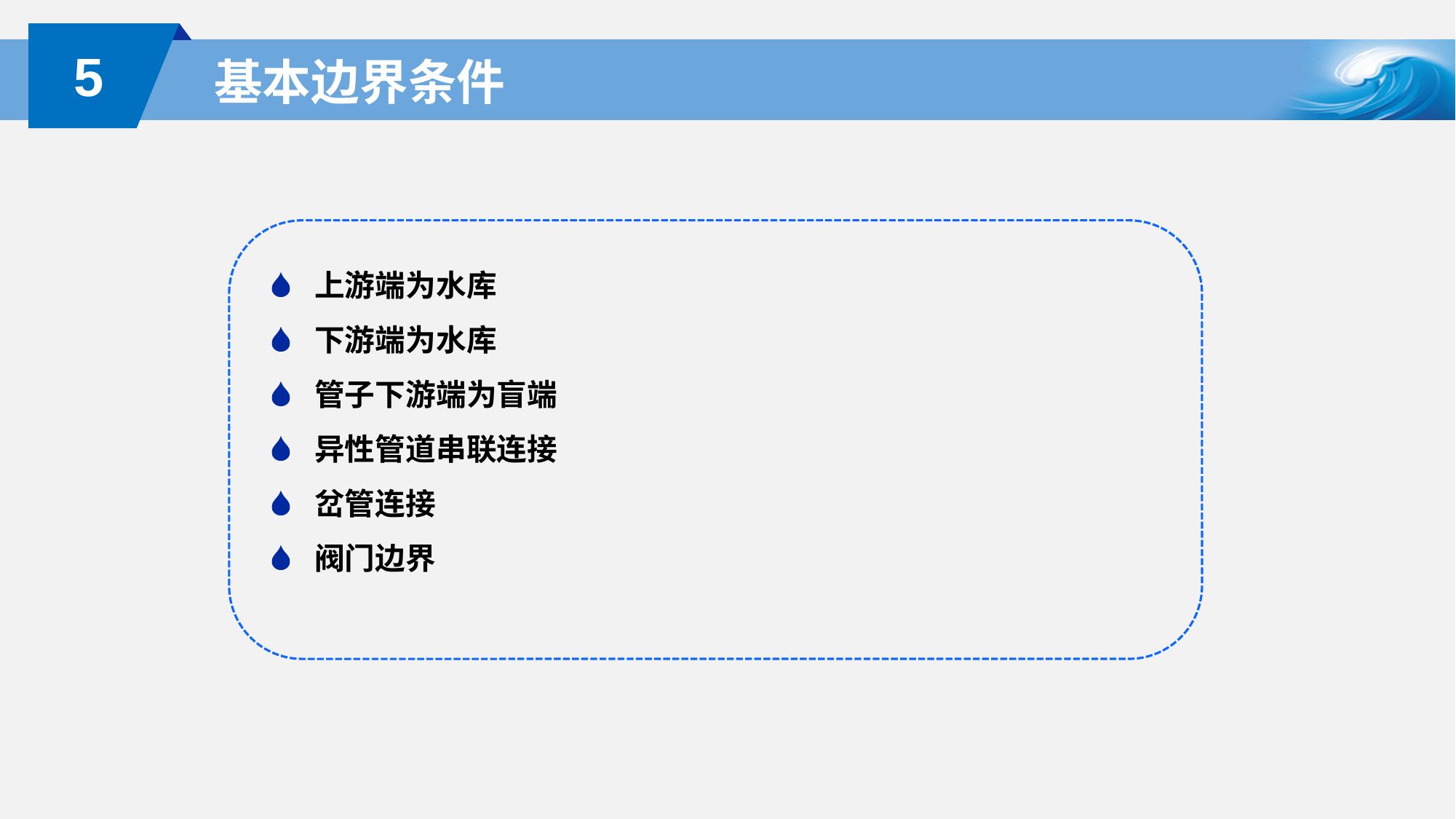

5
基本边界条件
上游端为水库
下游端为水库
管子下游端为盲端
异性管道串联连接
岔管连接
阀门边界